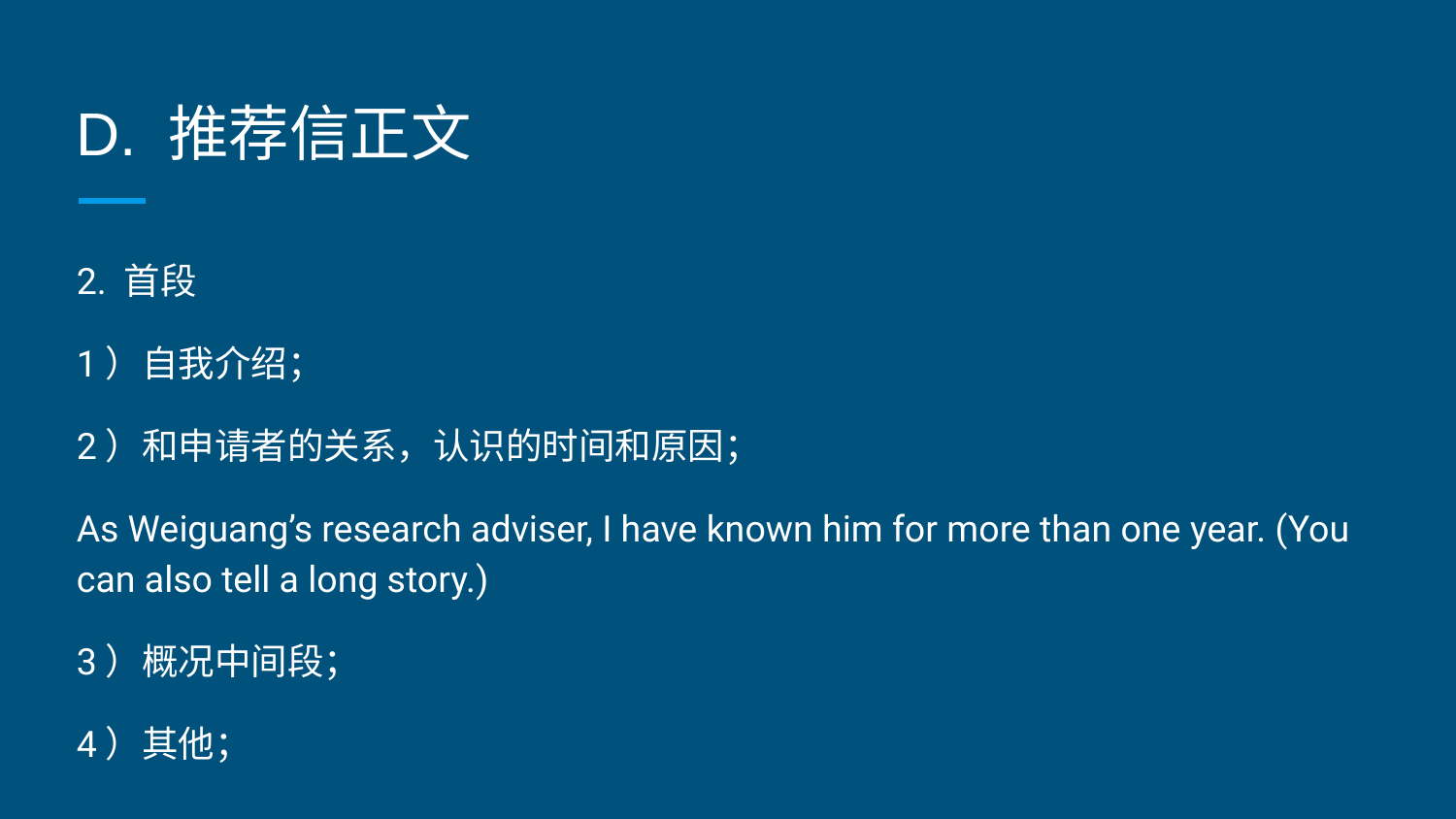

# D. 推荐信正文
2. 首段
1）自我介绍；
2）和申请者的关系，认识的时间和原因；
As Weiguang’s research adviser, I have known him for more than one year. (You can also tell a long story.)
3）概况中间段；
4）其他；